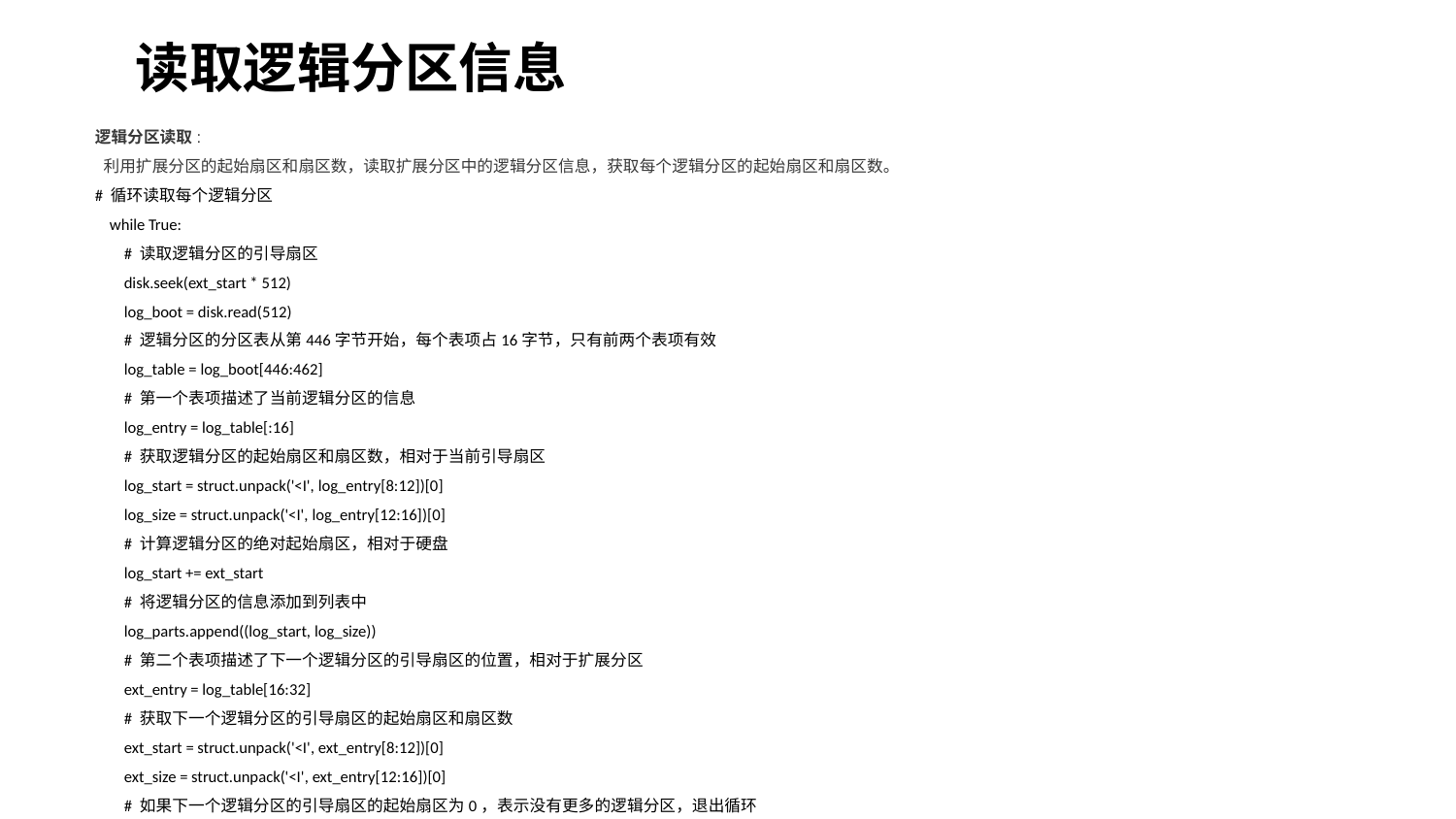

读取逻辑分区信息
逻辑分区读取:
 利用扩展分区的起始扇区和扇区数，读取扩展分区中的逻辑分区信息，获取每个逻辑分区的起始扇区和扇区数。
# 循环读取每个逻辑分区
    while True:
        # 读取逻辑分区的引导扇区
        disk.seek(ext_start * 512)
        log_boot = disk.read(512)
        # 逻辑分区的分区表从第446字节开始，每个表项占16字节，只有前两个表项有效
        log_table = log_boot[446:462]
        # 第一个表项描述了当前逻辑分区的信息
        log_entry = log_table[:16]
        # 获取逻辑分区的起始扇区和扇区数，相对于当前引导扇区
        log_start = struct.unpack('<I', log_entry[8:12])[0]
        log_size = struct.unpack('<I', log_entry[12:16])[0]
        # 计算逻辑分区的绝对起始扇区，相对于硬盘
        log_start += ext_start
        # 将逻辑分区的信息添加到列表中
        log_parts.append((log_start, log_size))
        # 第二个表项描述了下一个逻辑分区的引导扇区的位置，相对于扩展分区
        ext_entry = log_table[16:32]
        # 获取下一个逻辑分区的引导扇区的起始扇区和扇区数
        ext_start = struct.unpack('<I', ext_entry[8:12])[0]
        ext_size = struct.unpack('<I', ext_entry[12:16])[0]
        # 如果下一个逻辑分区的引导扇区的起始扇区为0，表示没有更多的逻辑分区，退出循环
        if ext_start == 0:
            break
        # 否则，计算下一个逻辑分区的引导扇区的绝对起始扇区，相对于硬盘
        ext_start += ext_base
    # 返回逻辑分区列表
    return log_parts